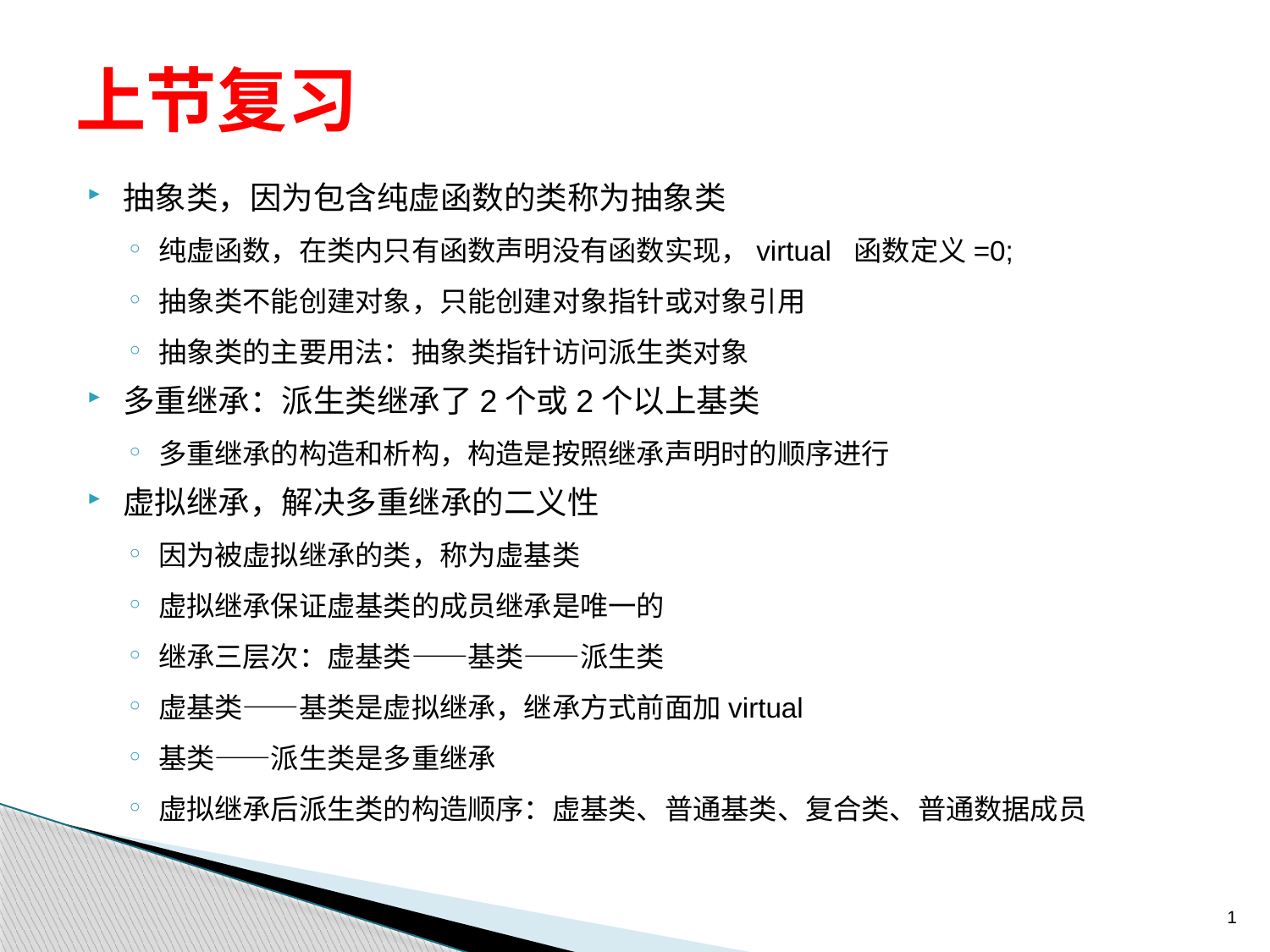

# 上节复习
抽象类，因为包含纯虚函数的类称为抽象类
纯虚函数，在类内只有函数声明没有函数实现，virtual  函数定义=0;
抽象类不能创建对象，只能创建对象指针或对象引用
抽象类的主要用法：抽象类指针访问派生类对象
多重继承：派生类继承了2个或2个以上基类
多重继承的构造和析构，构造是按照继承声明时的顺序进行
虚拟继承，解决多重继承的二义性
因为被虚拟继承的类，称为虚基类
虚拟继承保证虚基类的成员继承是唯一的
继承三层次：虚基类——基类——派生类
虚基类——基类是虚拟继承，继承方式前面加virtual
基类——派生类是多重继承
虚拟继承后派生类的构造顺序：虚基类、普通基类、复合类、普通数据成员
1